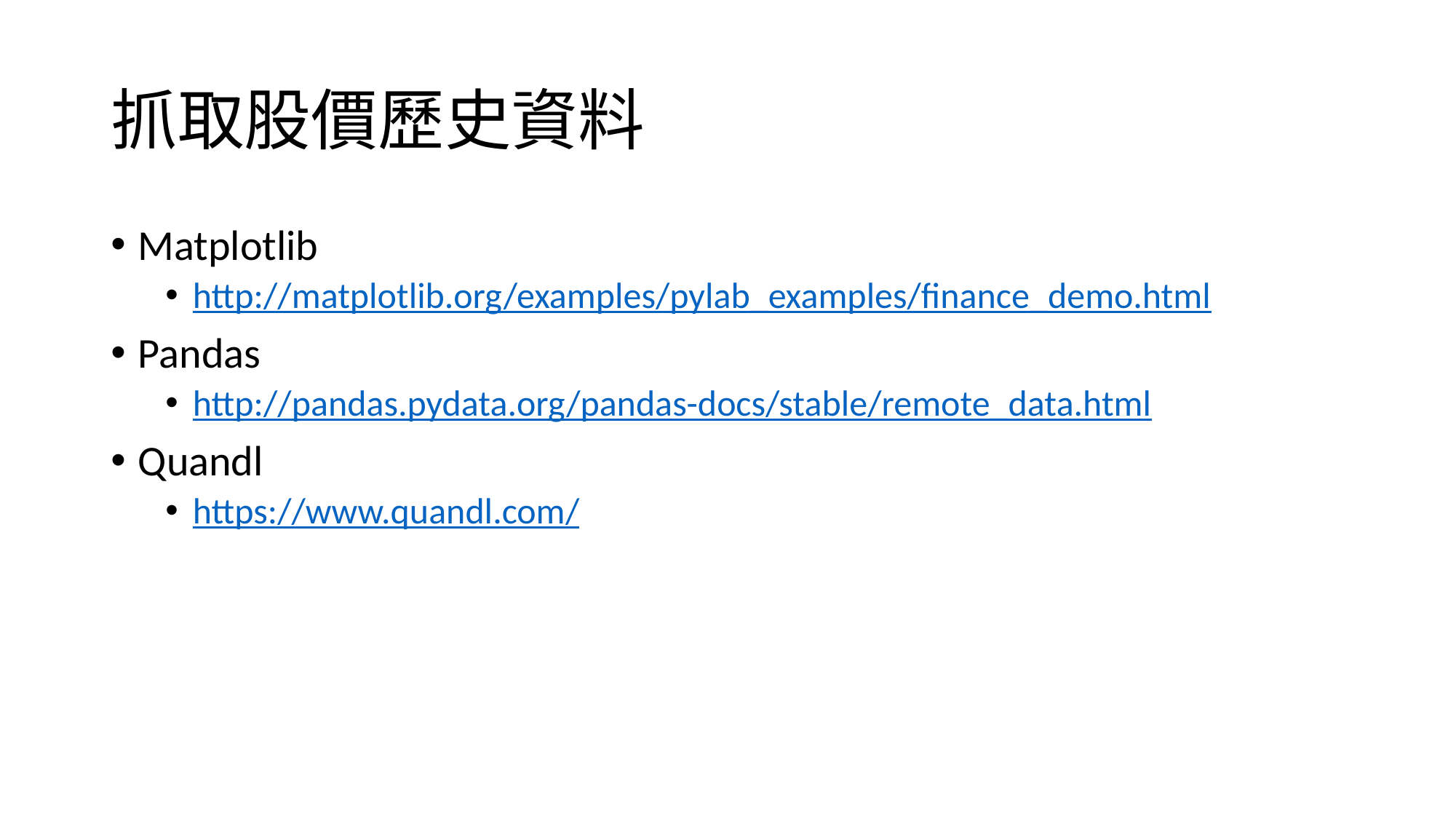

# 抓取股價歷史資料
Matplotlib
http://matplotlib.org/examples/pylab_examples/finance_demo.html
Pandas
http://pandas.pydata.org/pandas-docs/stable/remote_data.html
Quandl
https://www.quandl.com/